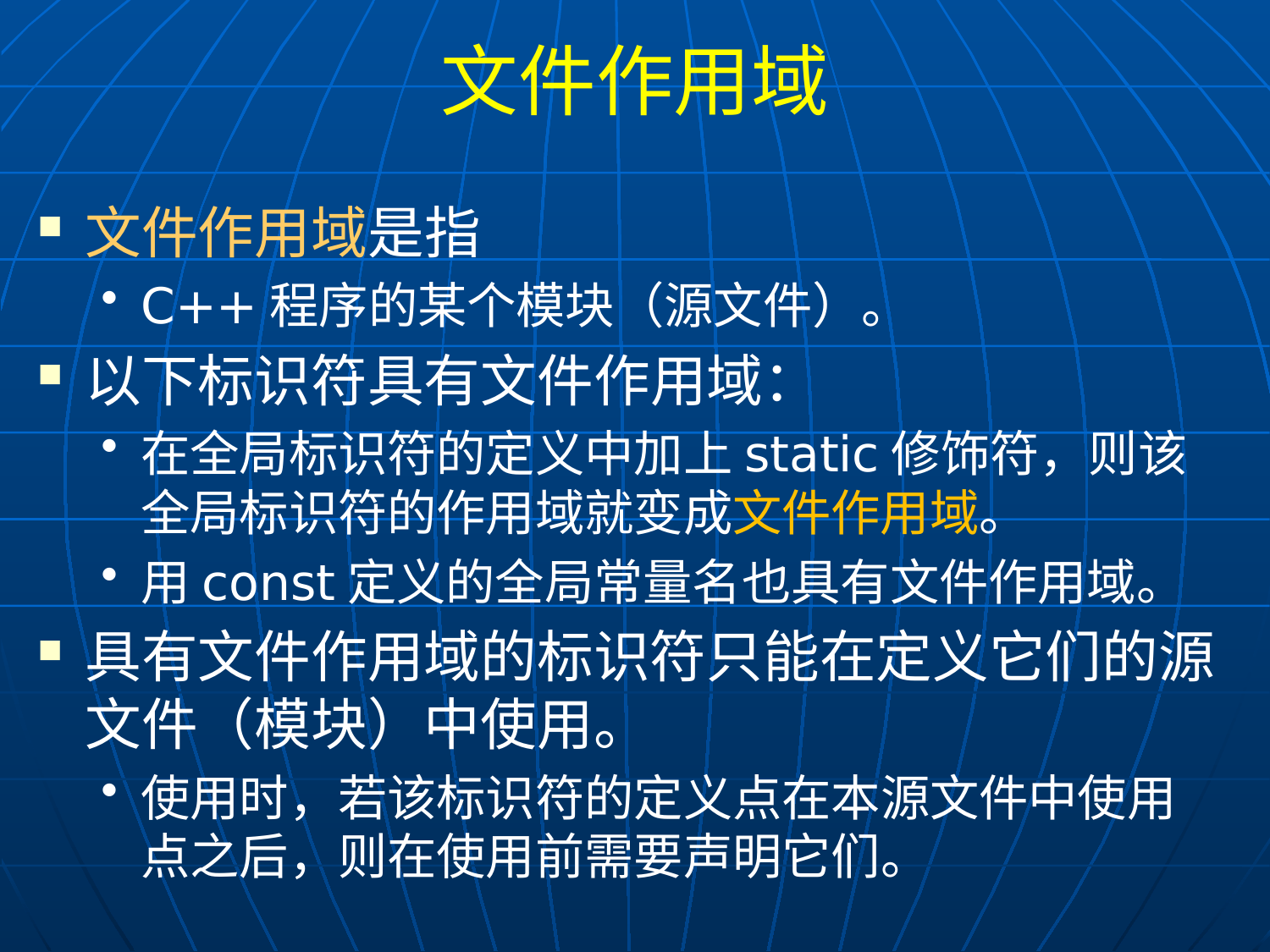

# 文件作用域
文件作用域是指
C++程序的某个模块（源文件）。
以下标识符具有文件作用域：
在全局标识符的定义中加上static修饰符，则该全局标识符的作用域就变成文件作用域。
用const定义的全局常量名也具有文件作用域。
具有文件作用域的标识符只能在定义它们的源文件（模块）中使用。
使用时，若该标识符的定义点在本源文件中使用点之后，则在使用前需要声明它们。